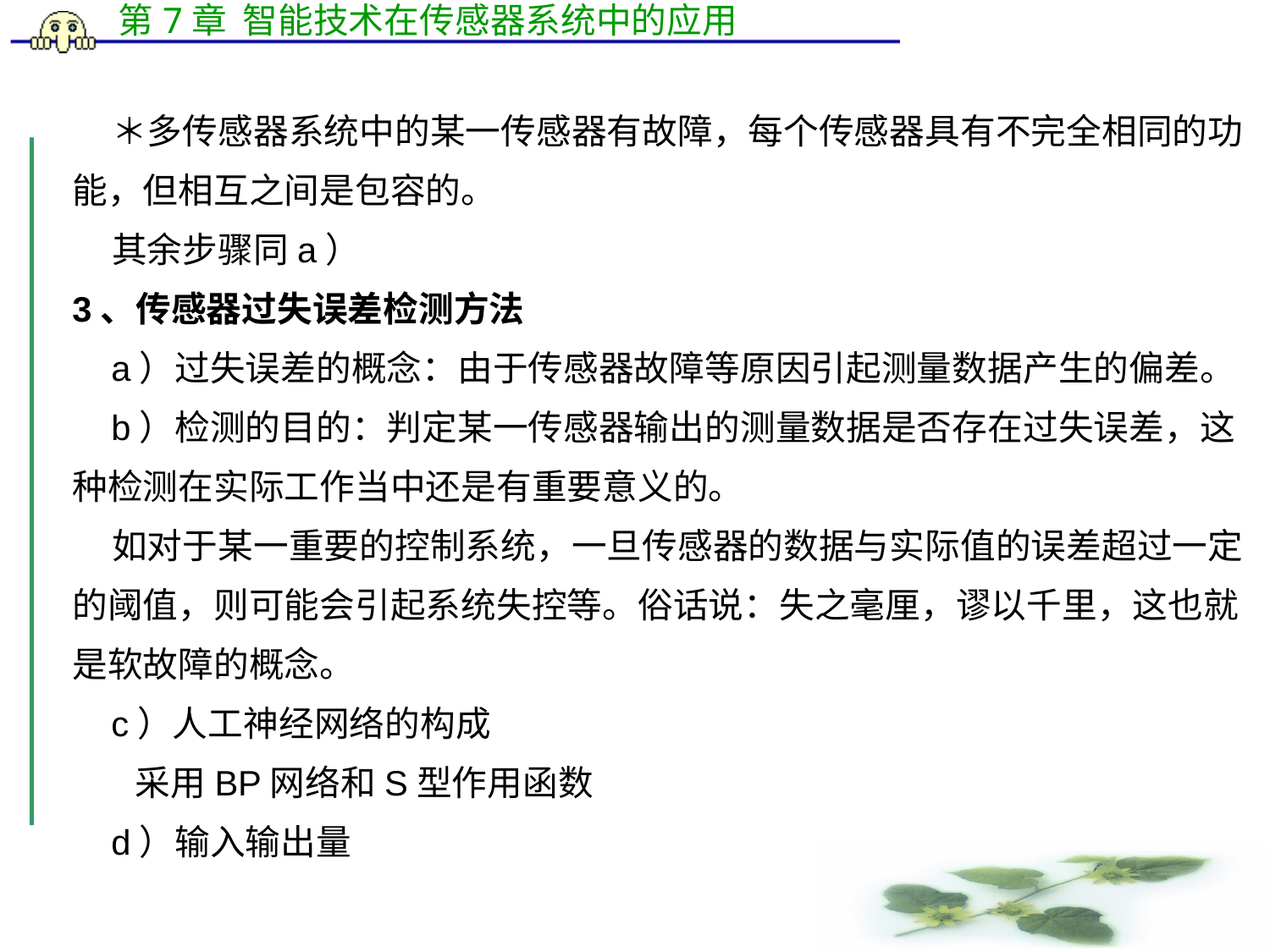

＊多传感器系统中的某一传感器有故障，每个传感器具有不完全相同的功能，但相互之间是包容的。
    其余步骤同a）
3、传感器过失误差检测方法
    a）过失误差的概念：由于传感器故障等原因引起测量数据产生的偏差。
    b）检测的目的：判定某一传感器输出的测量数据是否存在过失误差，这种检测在实际工作当中还是有重要意义的。
    如对于某一重要的控制系统，一旦传感器的数据与实际值的误差超过一定的阈值，则可能会引起系统失控等。俗话说：失之毫厘，谬以千里，这也就是软故障的概念。
    c）人工神经网络的构成
       采用BP网络和S型作用函数
    d）输入输出量